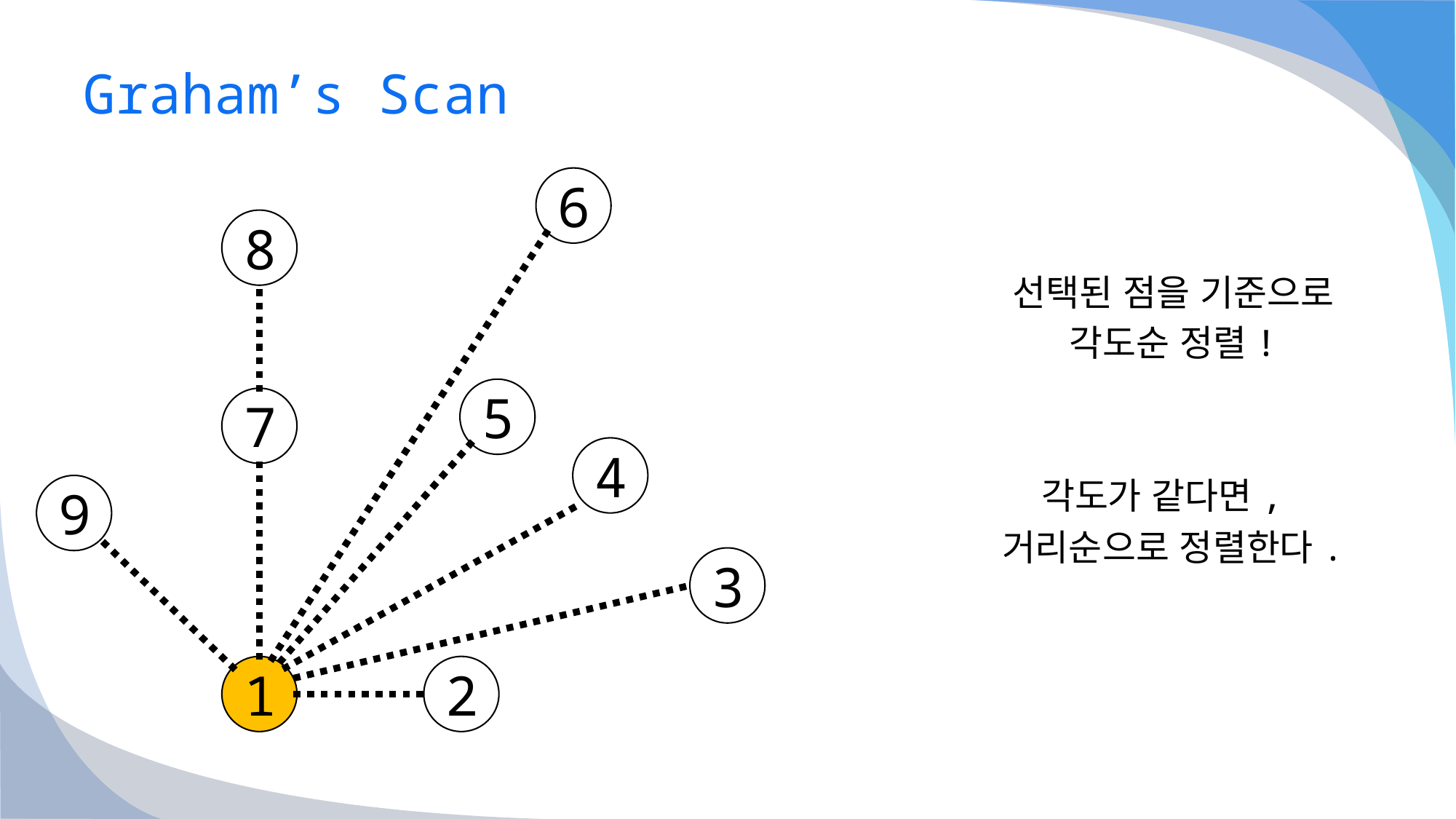

# Graham’s Scan

선택된 점을 기준으로
각도순 정렬!

각도가 같다면,
거리순으로 정렬한다.
6
8
5
7
4
9
3
1
2